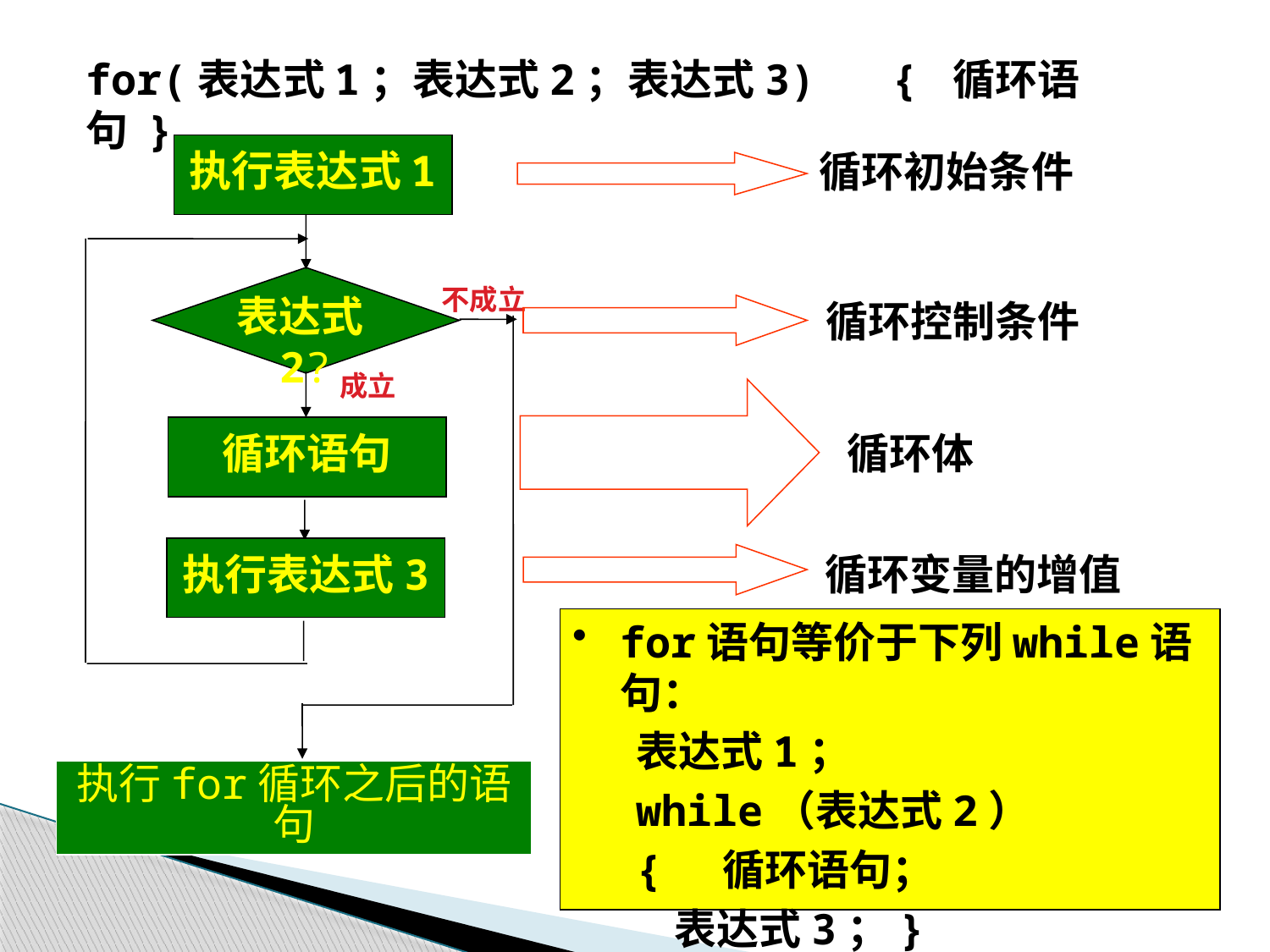

for(表达式1；表达式2；表达式3)   { 循环语句 }
执行表达式1

不成立
表达式2?

成立

循环语句

执行表达式3

执行for循环之后的语句
循环初始条件

循环控制条件

循环体
循环变量的增值

for语句等价于下列while语句：
表达式1；
while（表达式2）
{  循环语句；
   表达式3；}